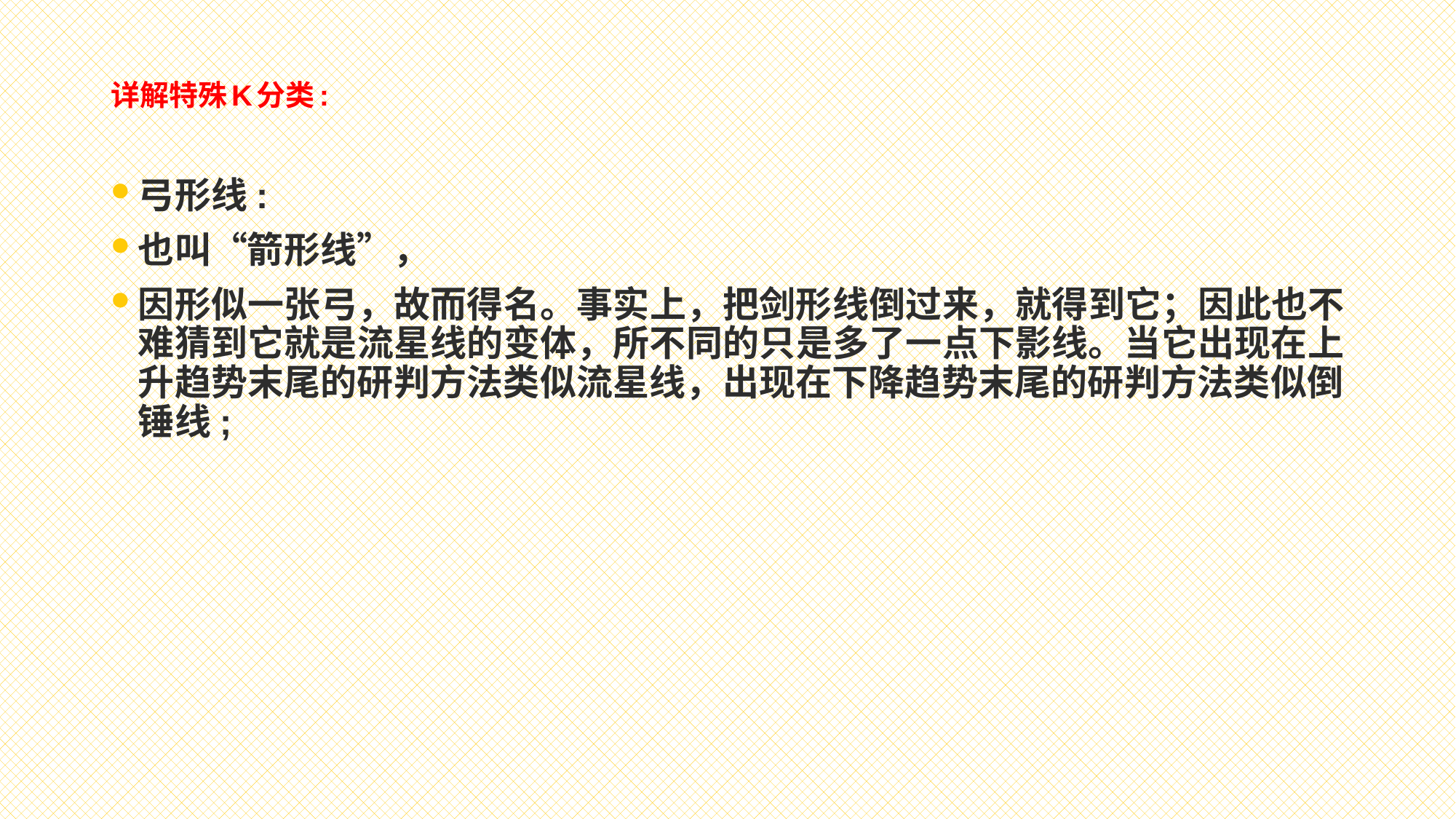

# 详解特殊K分类:
弓形线:
也叫“箭形线”，
因形似一张弓，故而得名。事实上，把剑形线倒过来，就得到它；因此也不难猜到它就是流星线的变体，所不同的只是多了一点下影线。当它出现在上升趋势末尾的研判方法类似流星线，出现在下降趋势末尾的研判方法类似倒锤线;